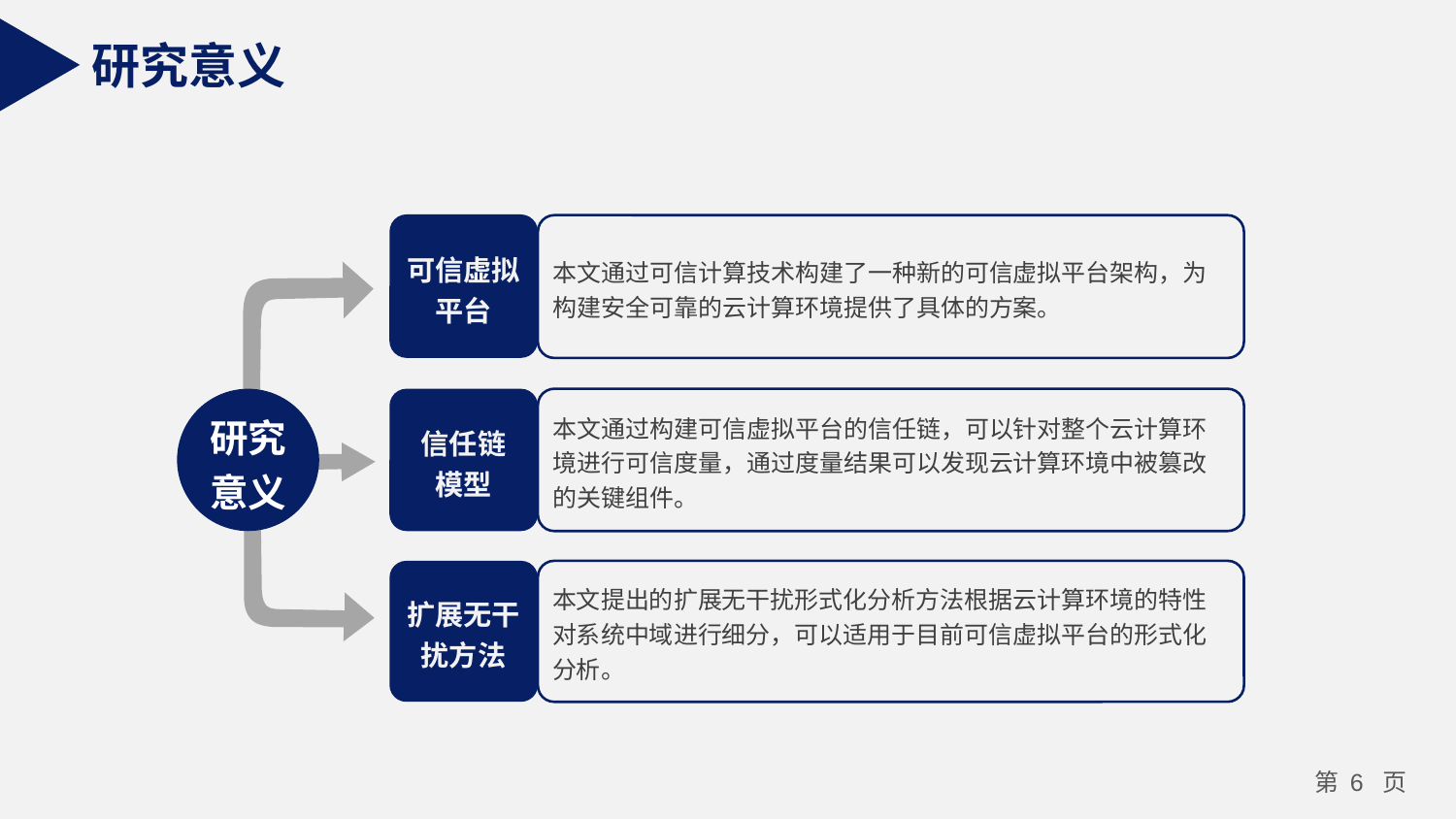

研究意义
可信虚拟平台
本文通过可信计算技术构建了一种新的可信虚拟平台架构，为构建安全可靠的云计算环境提供了具体的方案。

研究意义
信任链
模型
本文通过构建可信虚拟平台的信任链，可以针对整个云计算环境进行可信度量，通过度量结果可以发现云计算环境中被篡改的关键组件。

扩展无干扰方法
本文提出的扩展无干扰形式化分析方法根据云计算环境的特性对系统中域进行细分，可以适用于目前可信虚拟平台的形式化分析。